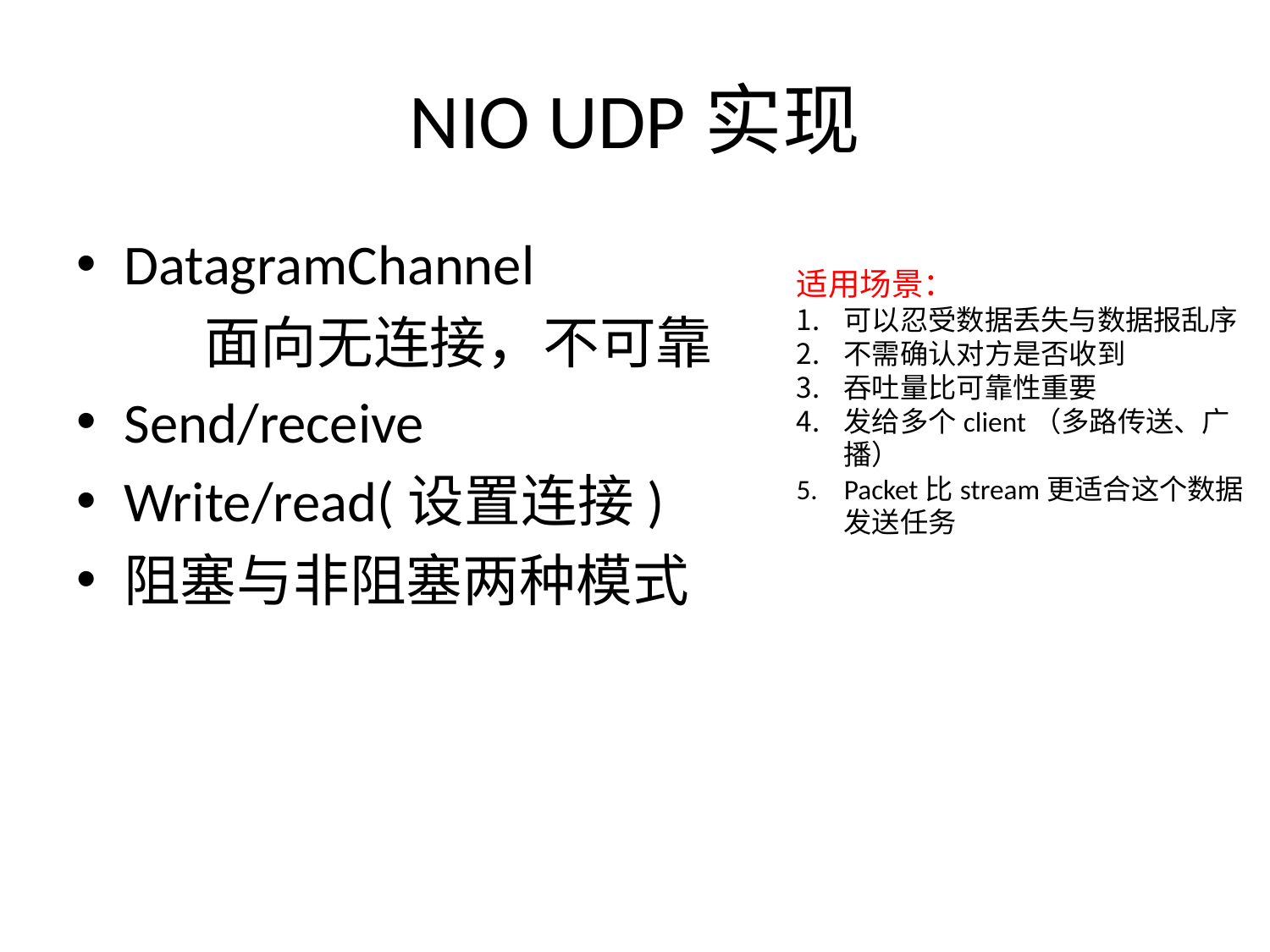

# NIO UDP实现
DatagramChannel
         面向无连接，不可靠
Send/receive
Write/read(设置连接)
阻塞与非阻塞两种模式
适用场景：
可以忍受数据丢失与数据报乱序
不需确认对方是否收到
吞吐量比可靠性重要
发给多个client（多路传送、广播）
Packet比stream更适合这个数据发送任务